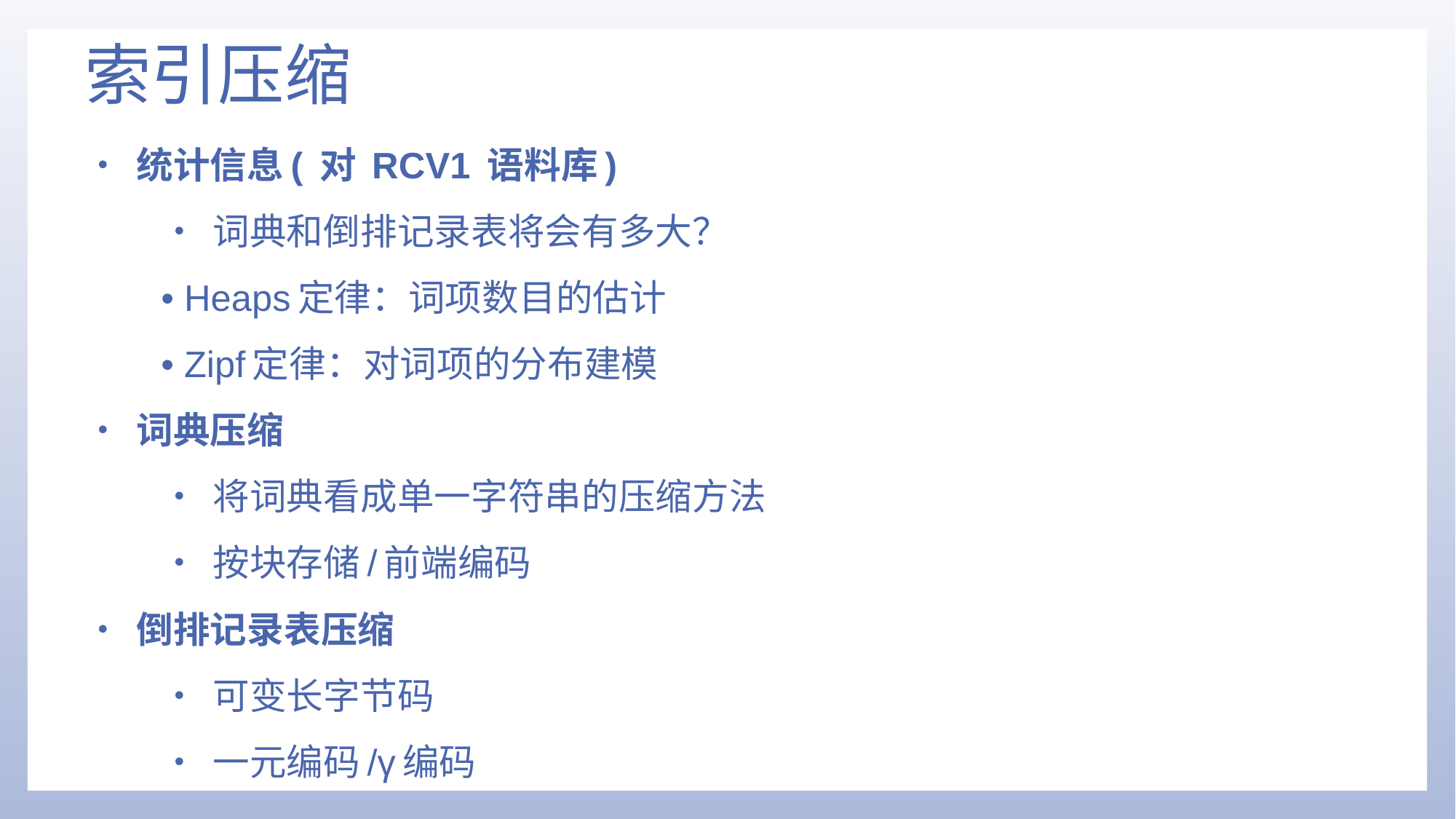

# 索引压缩
• 统计信息( 对 RCV1 语料库)
• 词典和倒排记录表将会有多大？
• Heaps定律：词项数目的估计
• Zipf定律：对词项的分布建模
• 词典压缩
• 将词典看成单一字符串的压缩方法
• 按块存储/前端编码
• 倒排记录表压缩
• 可变长字节码
• 一元编码/γ编码